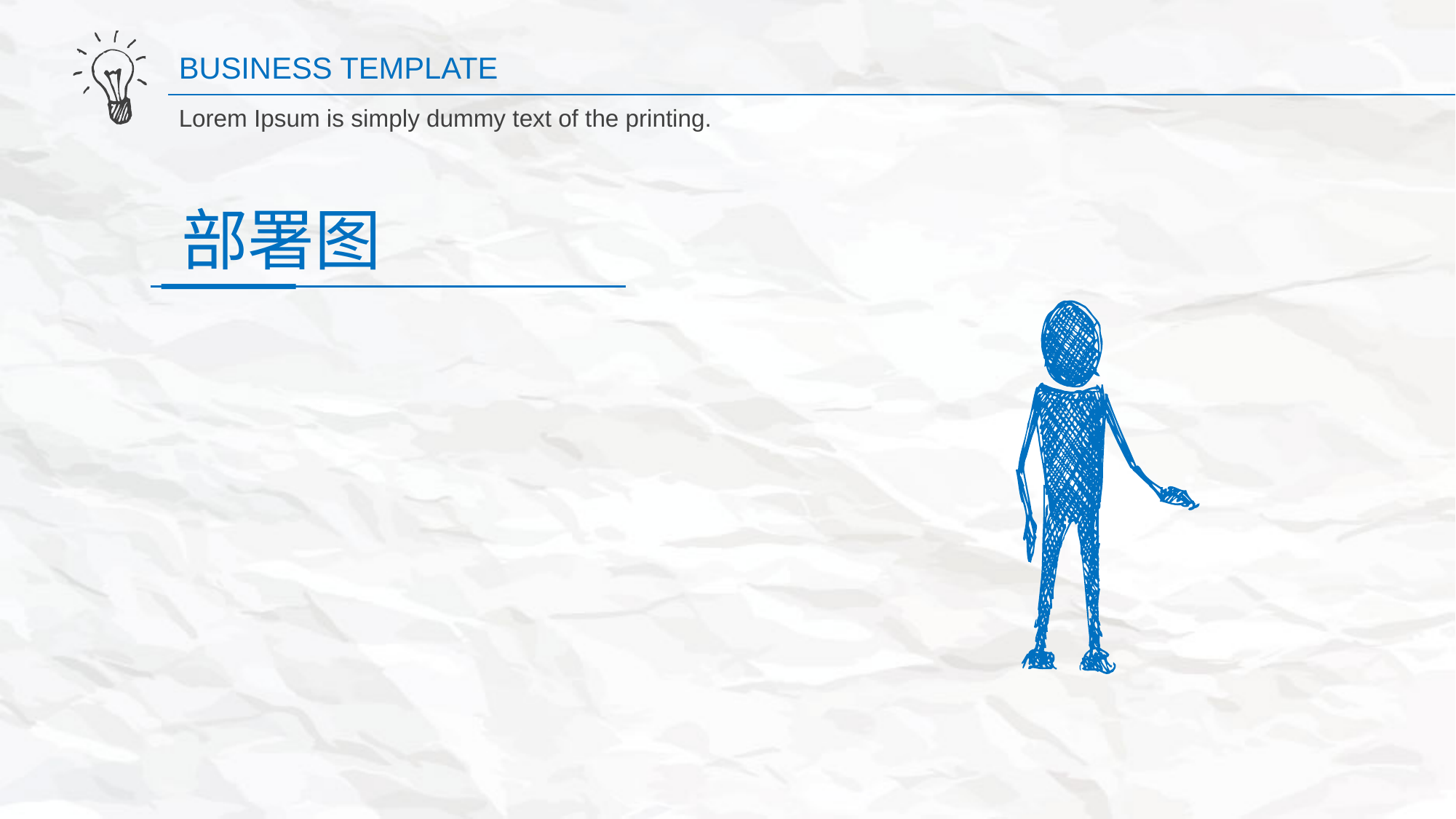

BUSINESS TEMPLATE
Lorem Ipsum is simply dummy text of the printing.
部署图